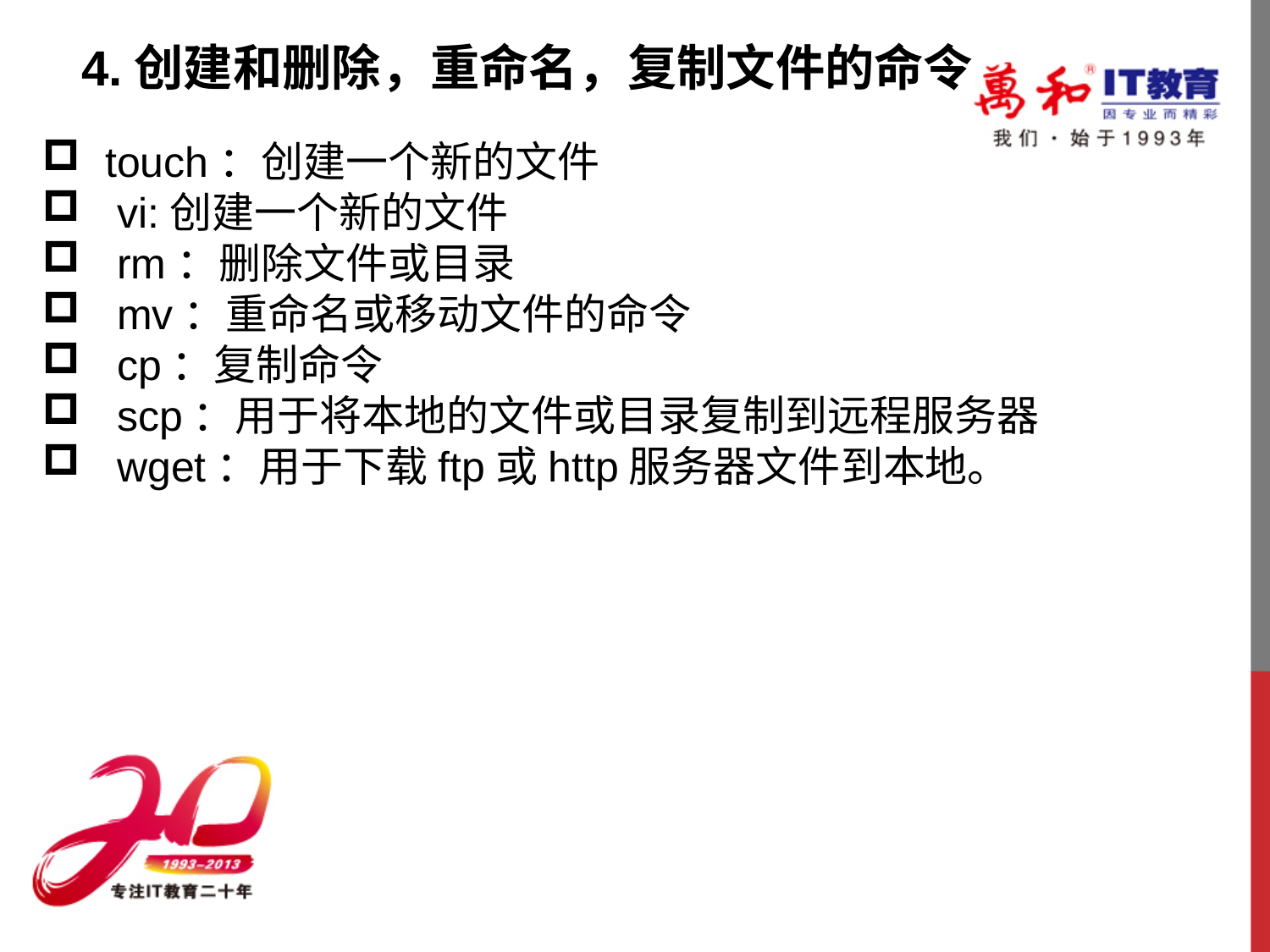

4.创建和删除，重命名，复制文件的命令
  touch：创建一个新的文件
   vi:创建一个新的文件
   rm：删除文件或目录
   mv：重命名或移动文件的命令
   cp：复制命令
   scp：用于将本地的文件或目录复制到远程服务器
   wget：用于下载ftp或http服务器文件到本地。